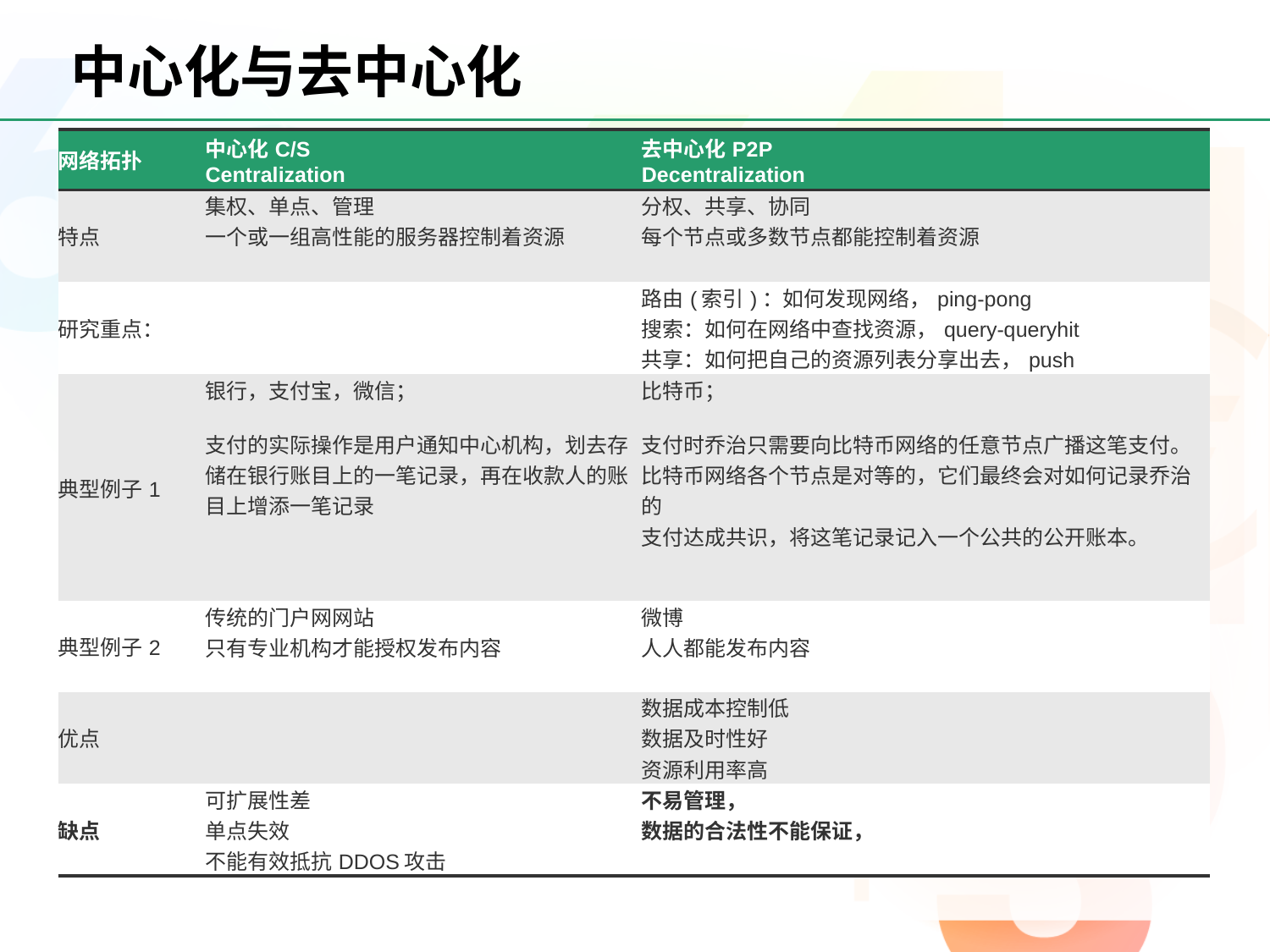

# 中心化与去中心化
| 网络拓扑 | 中心化C/S Centralization | 去中心化P2P Decentralization |
| --- | --- | --- |
| 特点 | 集权、单点、管理 一个或一组高性能的服务器控制着资源 | 分权、共享、协同 每个节点或多数节点都能控制着资源 |
| 研究重点： |  | 路由(索引)：如何发现网络，ping-pong 搜索：如何在网络中查找资源，query-queryhit 共享：如何把自己的资源列表分享出去，push |
| 典型例子1 | 银行，支付宝，微信； 支付的实际操作是用户通知中心机构，划去存储在银行账目上的一笔记录，再在收款人的账目上增添一笔记录 | 比特币； 支付时乔治只需要向比特币网络的任意节点广播这笔支付。 比特币网络各个节点是对等的，它们最终会对如何记录乔治的 支付达成共识，将这笔记录记入一个公共的公开账本。 |
| 典型例子2 | 传统的门户网网站 只有专业机构才能授权发布内容 | 微博 人人都能发布内容 |
| 优点 |  | 数据成本控制低 数据及时性好 资源利用率高 |
| 缺点 | 可扩展性差 单点失效 不能有效抵抗DDOS攻击 | 不易管理， 数据的合法性不能保证， |